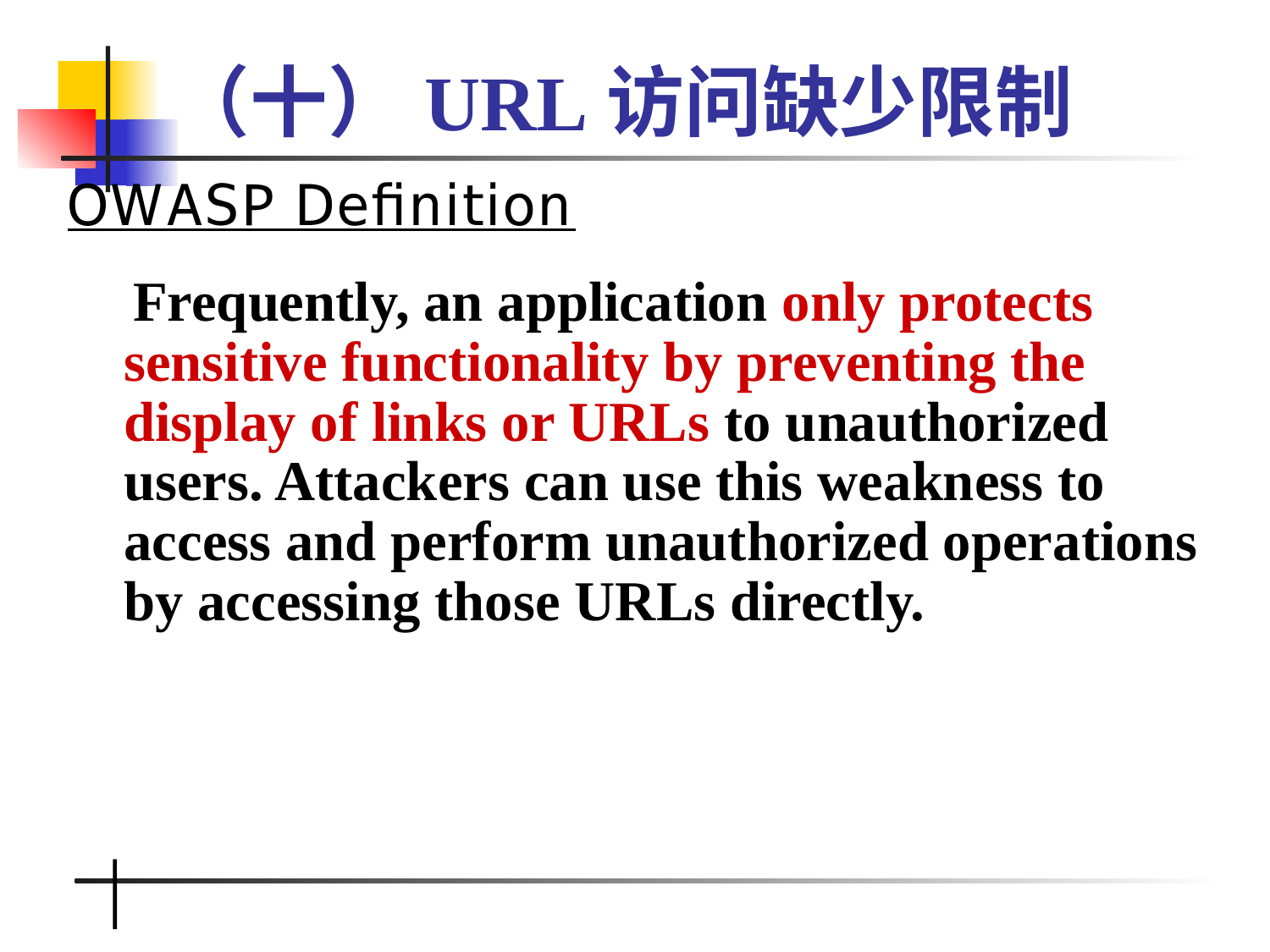

# （十）URL访问缺少限制
OWASP Definition
    Frequently, an application only protects sensitive functionality by preventing the display of links or URLs to unauthorized users. Attackers can use this weakness to access and perform unauthorized operations by accessing those URLs directly.